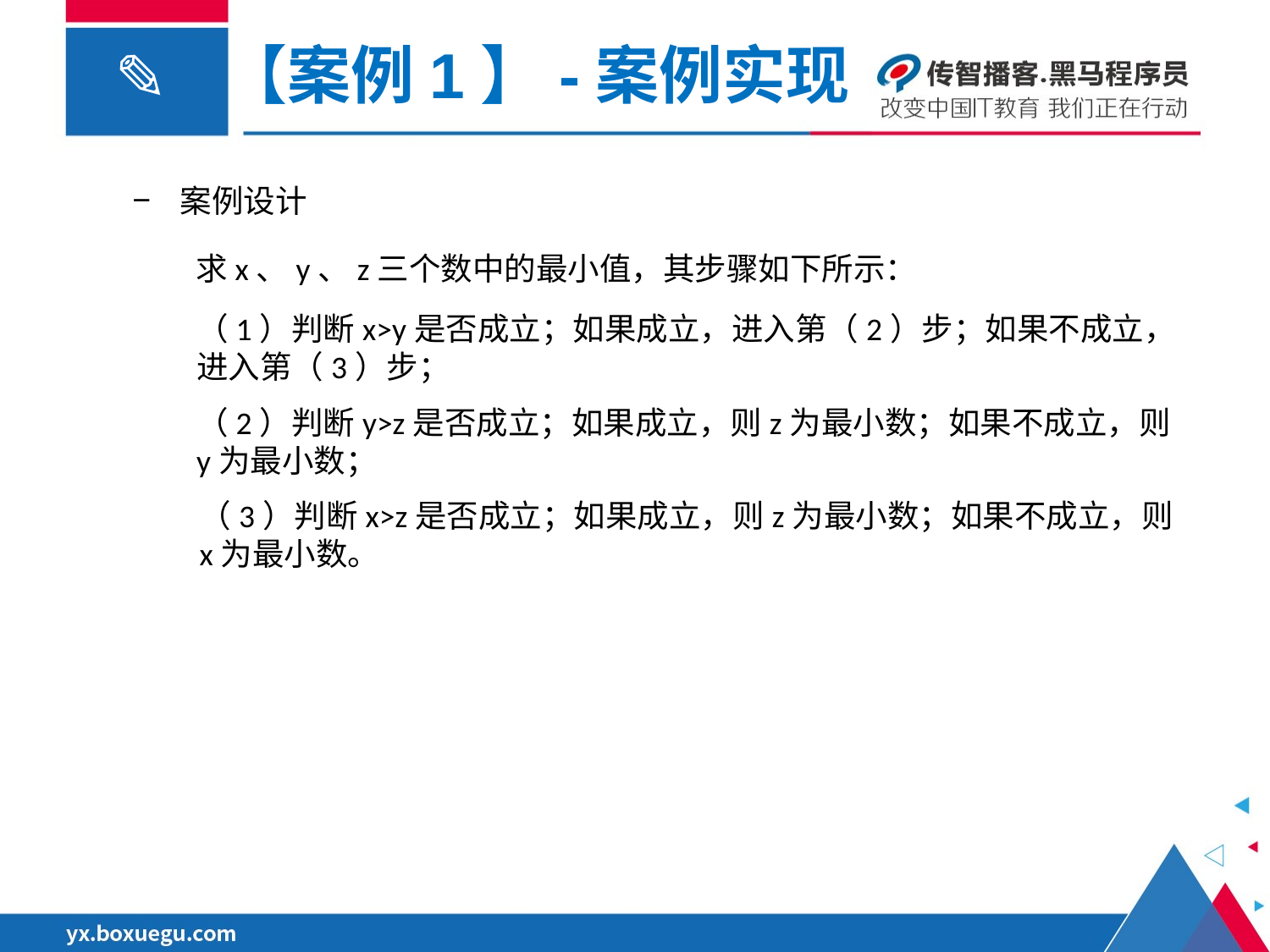

【案例1】-案例实现
案例设计
求x、y、z三个数中的最小值，其步骤如下所示：
（1）判断x>y是否成立；如果成立，进入第（2）步；如果不成立，进入第（3）步；
（2）判断y>z是否成立；如果成立，则z为最小数；如果不成立，则y为最小数；
（3）判断x>z是否成立；如果成立，则z为最小数；如果不成立，则x为最小数。